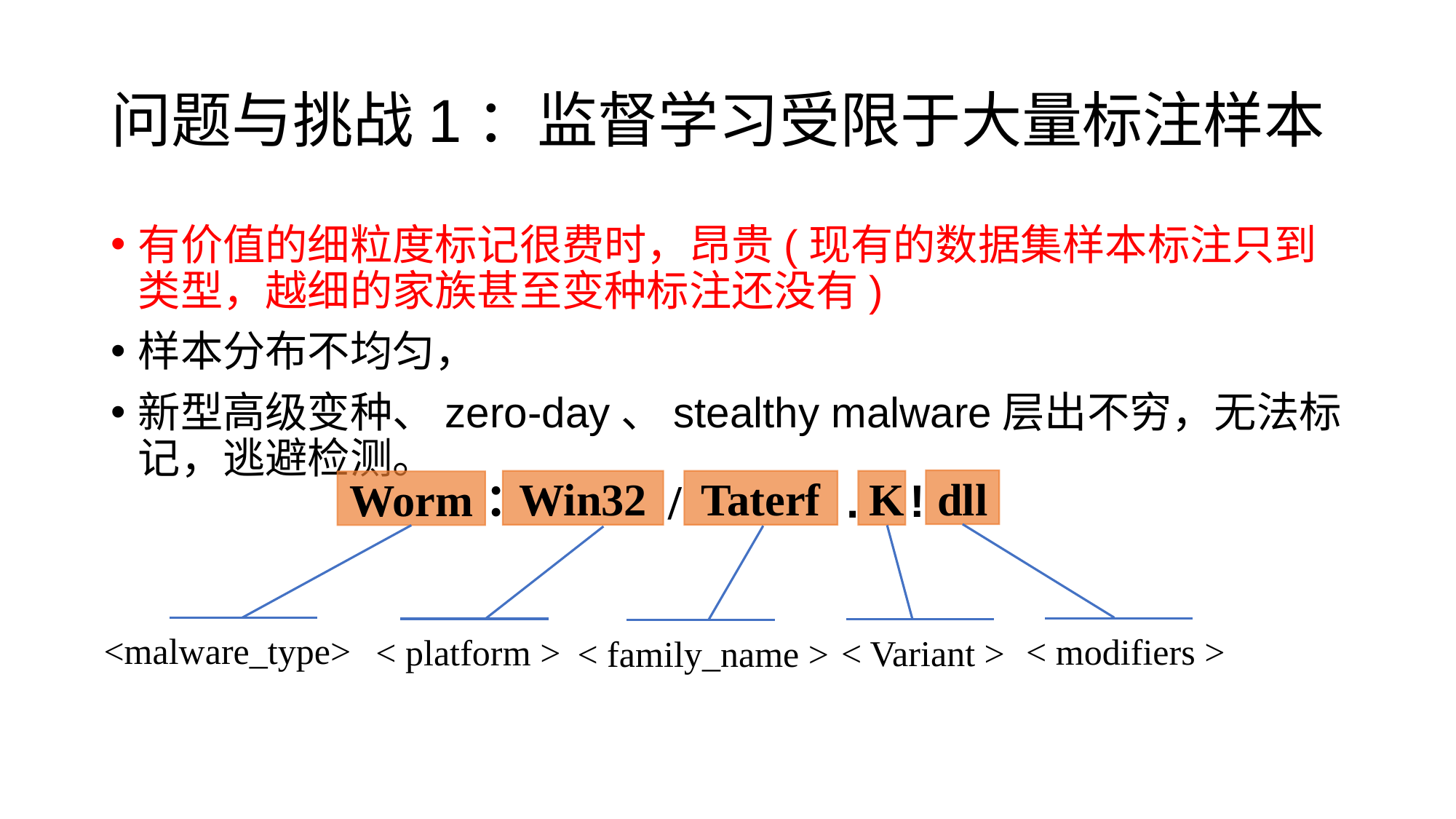

# 问题与挑战1：监督学习受限于大量标注样本
有价值的细粒度标记很费时，昂贵(现有的数据集样本标注只到类型，越细的家族甚至变种标注还没有)
样本分布不均匀，
新型高级变种、zero-day、stealthy malware层出不穷，无法标记，逃避检测。
/
：
!
.
dll
K
Taterf
Win32
Worm
<malware_type>
< platform >
< Variant >
< family_name >
< modifiers >